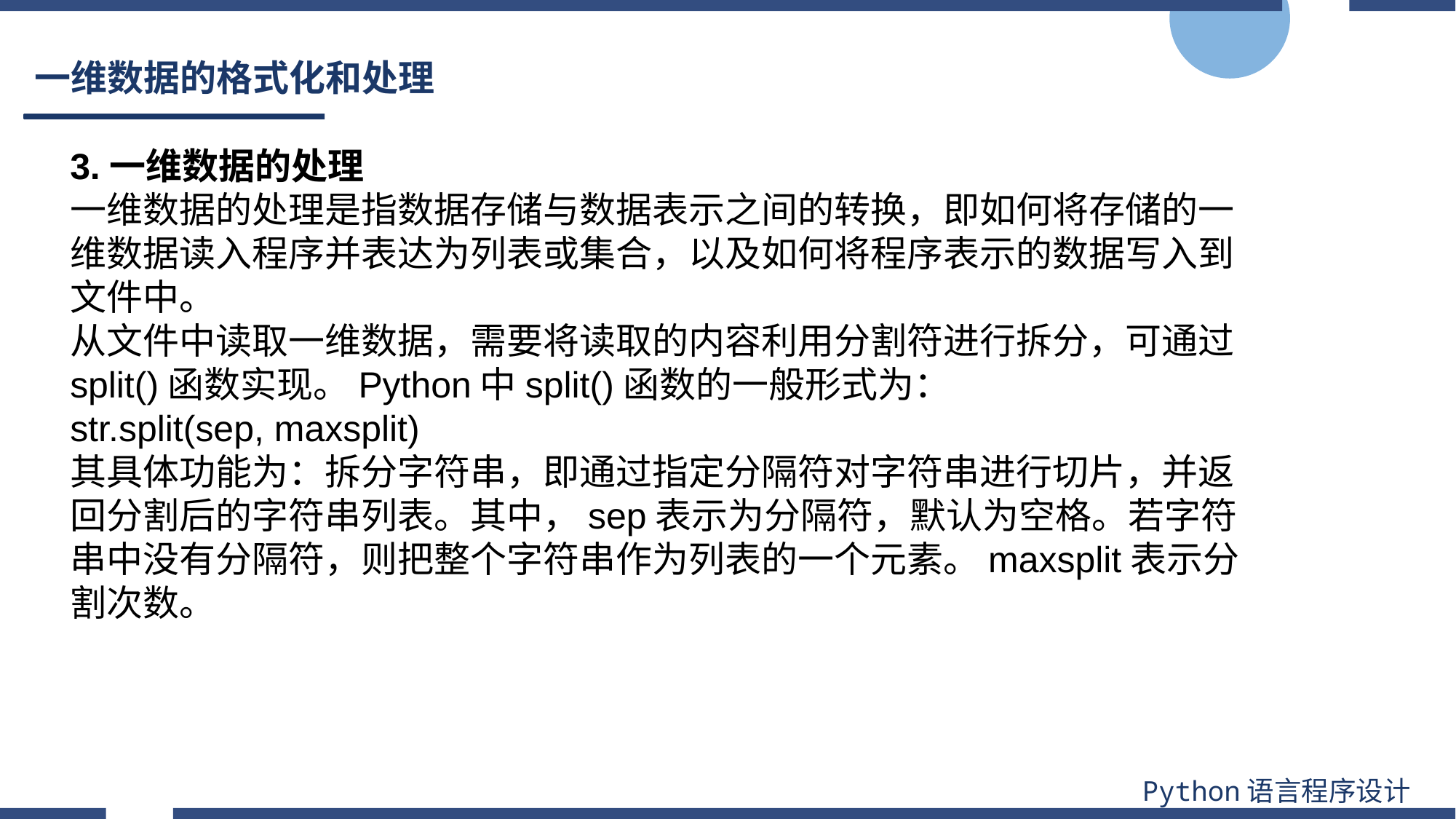

# 一维数据的格式化和处理
3.一维数据的处理
一维数据的处理是指数据存储与数据表示之间的转换，即如何将存储的一维数据读入程序并表达为列表或集合，以及如何将程序表示的数据写入到文件中。
从文件中读取一维数据，需要将读取的内容利用分割符进行拆分，可通过split()函数实现。Python中split()函数的一般形式为：
str.split(sep, maxsplit)
其具体功能为：拆分字符串，即通过指定分隔符对字符串进行切片，并返回分割后的字符串列表。其中，sep表示为分隔符，默认为空格。若字符串中没有分隔符，则把整个字符串作为列表的一个元素。maxsplit表示分割次数。